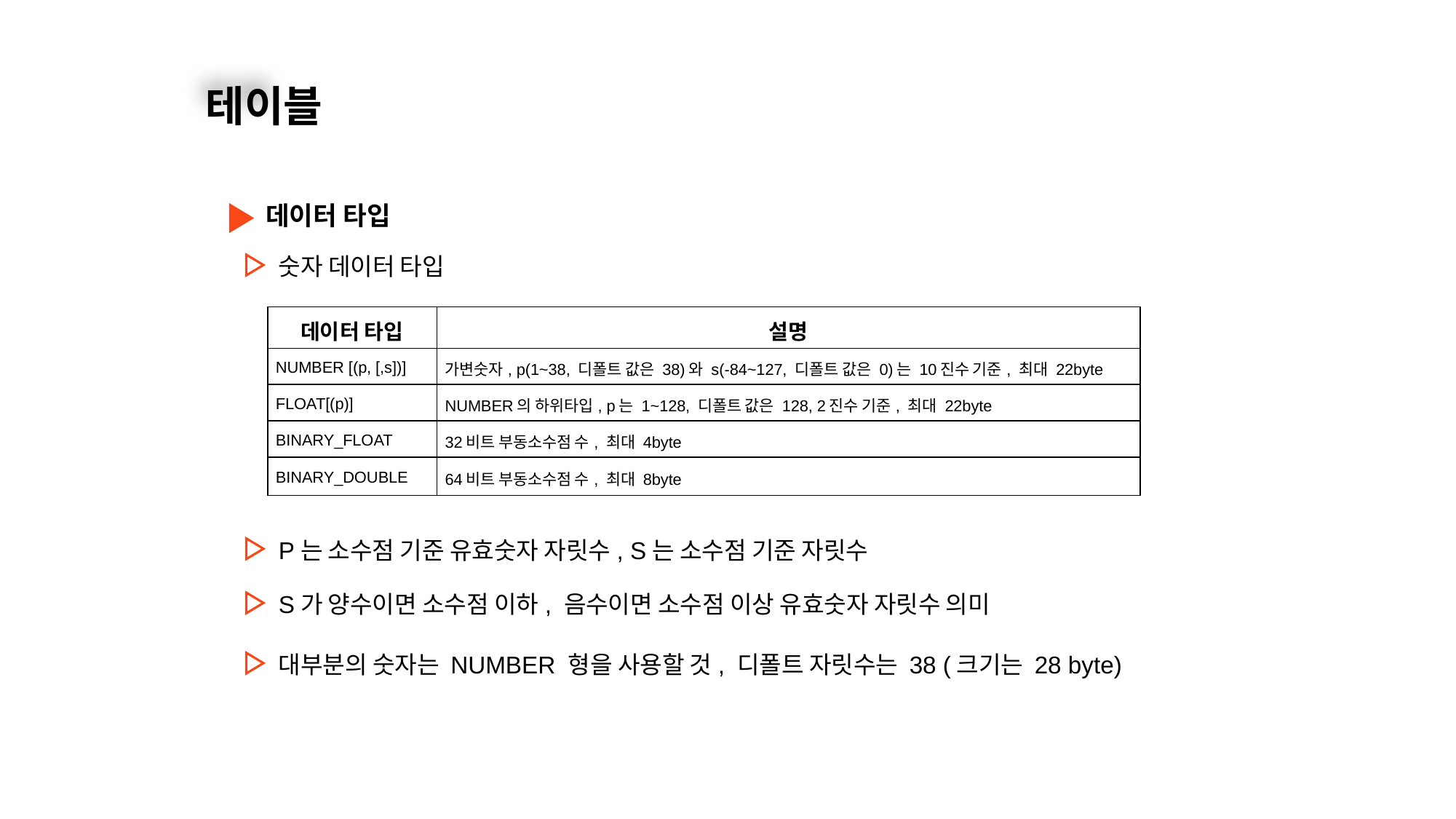

테이블

데이터 타입

숫자 데이터 타입

| 데이터 타입 | 설명 |
| --- | --- |
| NUMBER [(p, [,s])] | 가변숫자, p(1~38, 디폴트 값은 38)와 s(-84~127, 디폴트 값은 0)는 10진수 기준, 최대 22byte |
| FLOAT[(p)] | NUMBER의 하위타입, p는 1~128, 디폴트 값은 128, 2진수 기준, 최대 22byte |
| BINARY\_FLOAT | 32비트 부동소수점 수, 최대 4byte |
| BINARY\_DOUBLE | 64비트 부동소수점 수, 최대 8byte |

P는 소수점 기준 유효숫자 자릿수, S는 소수점 기준 자릿수

S가 양수이면 소수점 이하, 음수이면 소수점 이상 유효숫자 자릿수 의미

대부분의 숫자는 NUMBER 형을 사용할 것, 디폴트 자릿수는 38 (크기는 28 byte)